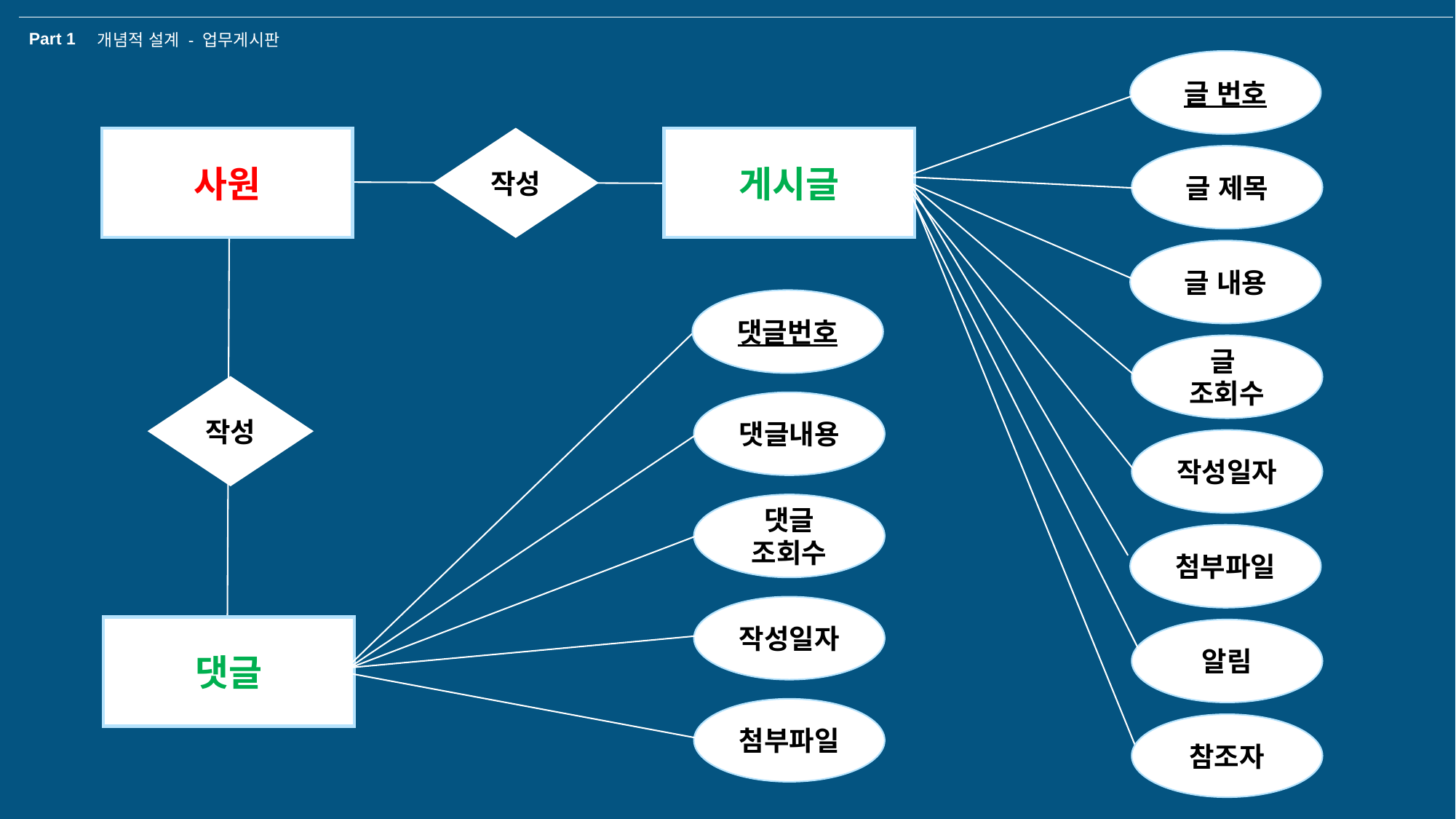

Part 1
개념적 설계 - 업무게시판
글 번호
작성
게시글
사원
글 제목
글 내용
댓글번호
글
조회수
작성
댓글내용
작성일자
댓글
조회수
첨부파일
작성일자
댓글
알림
첨부파일
참조자